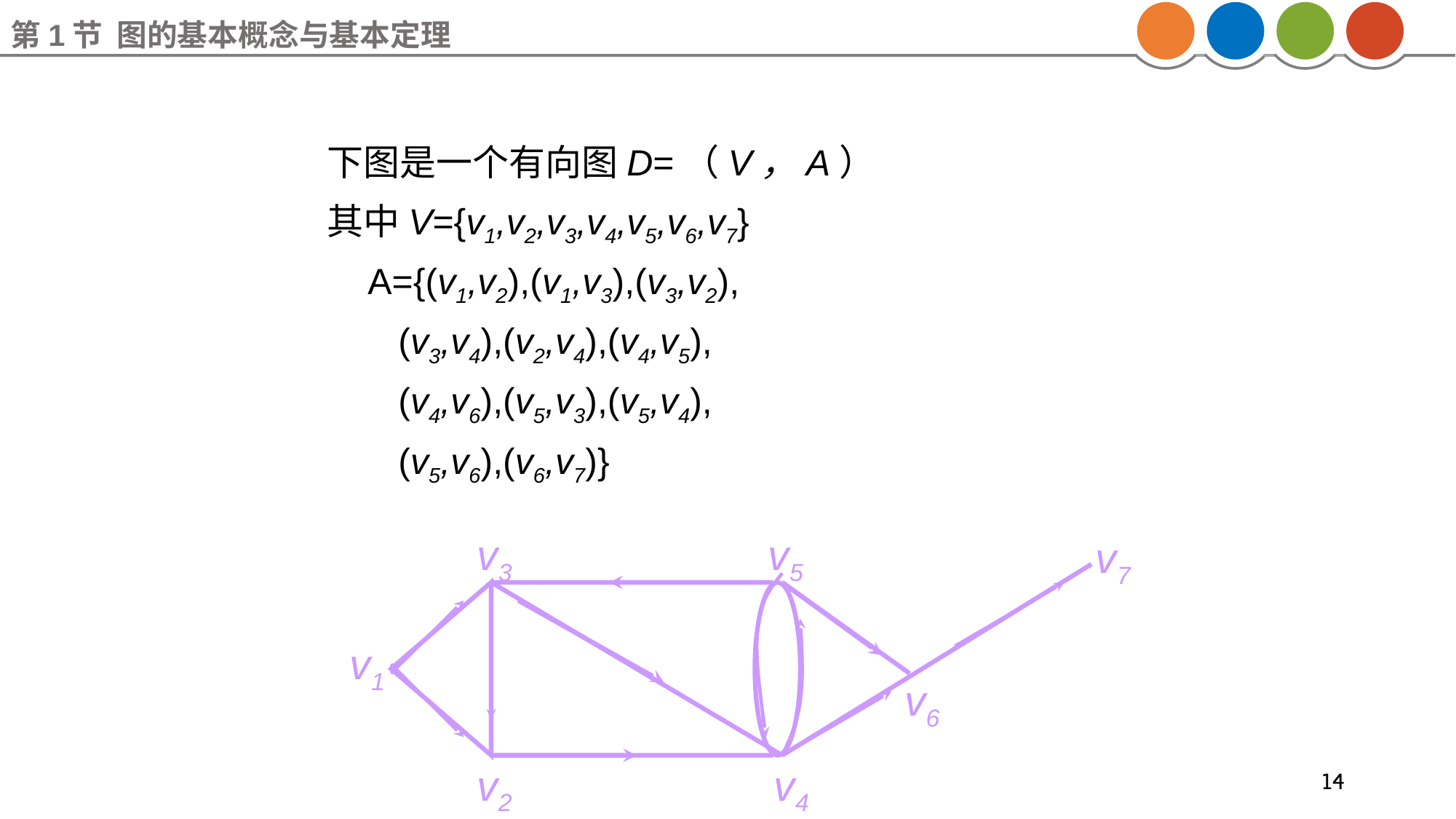

第1节  图的基本概念与基本定理
下图是一个有向图D=（V，A）
其中V={v1,v2,v3,v4,v5,v6,v7}
    A={(v1,v2),(v1,v3),(v3,v2),
       (v3,v4),(v2,v4),(v4,v5),
       (v4,v6),(v5,v3),(v5,v4),
       (v5,v6),(v6,v7)}
v3
v5
v7

v1

v6

v2
v4
14